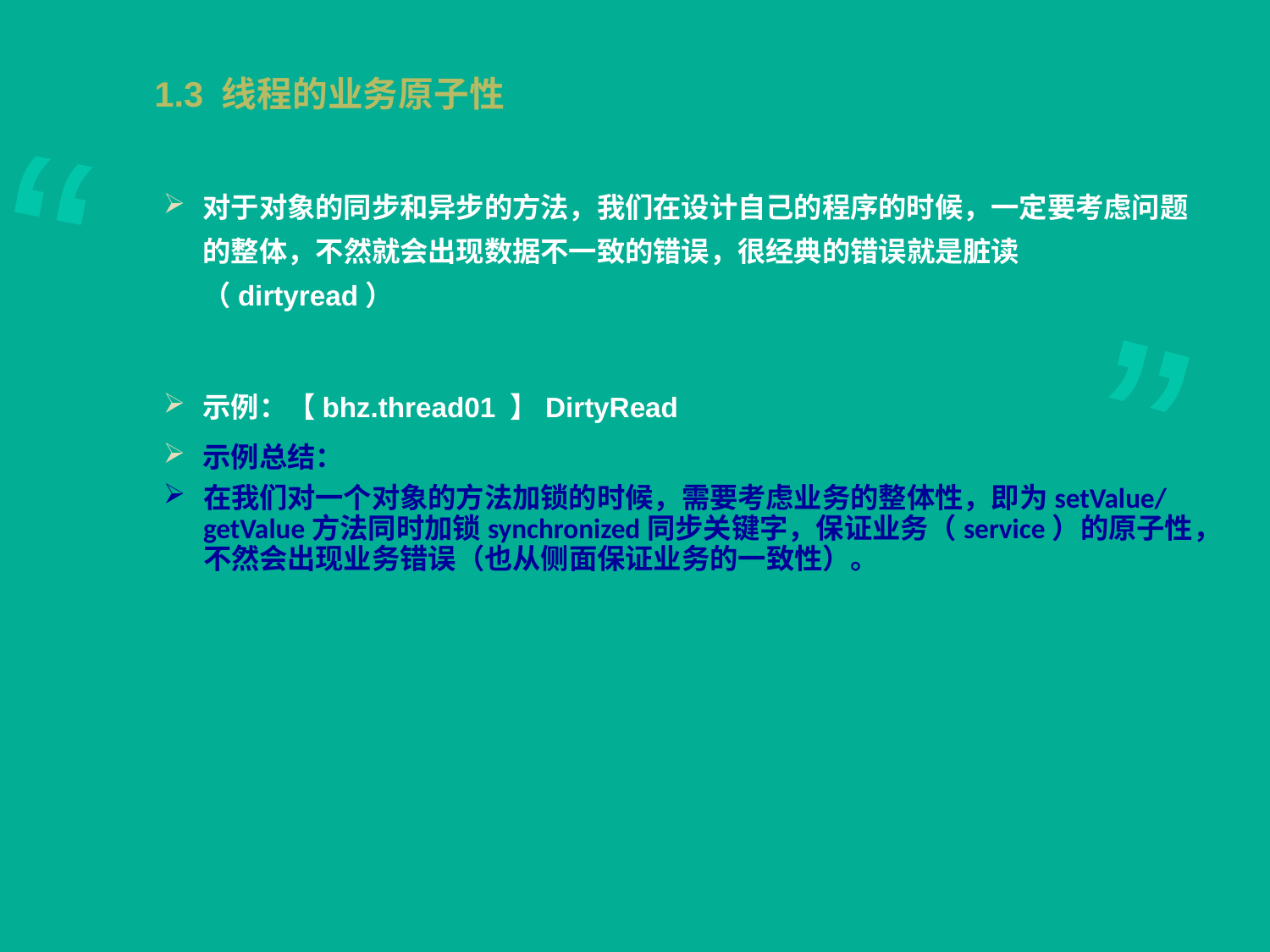

# 1.3 线程的业务原子性
对于对象的同步和异步的方法，我们在设计自己的程序的时候，一定要考虑问题的整体，不然就会出现数据不一致的错误，很经典的错误就是脏读（dirtyread）

示例：【bhz.thread01 】DirtyRead
示例总结：
在我们对一个对象的方法加锁的时候，需要考虑业务的整体性，即为setValue/getValue方法同时加锁synchronized同步关键字，保证业务（service）的原子性，不然会出现业务错误（也从侧面保证业务的一致性）。